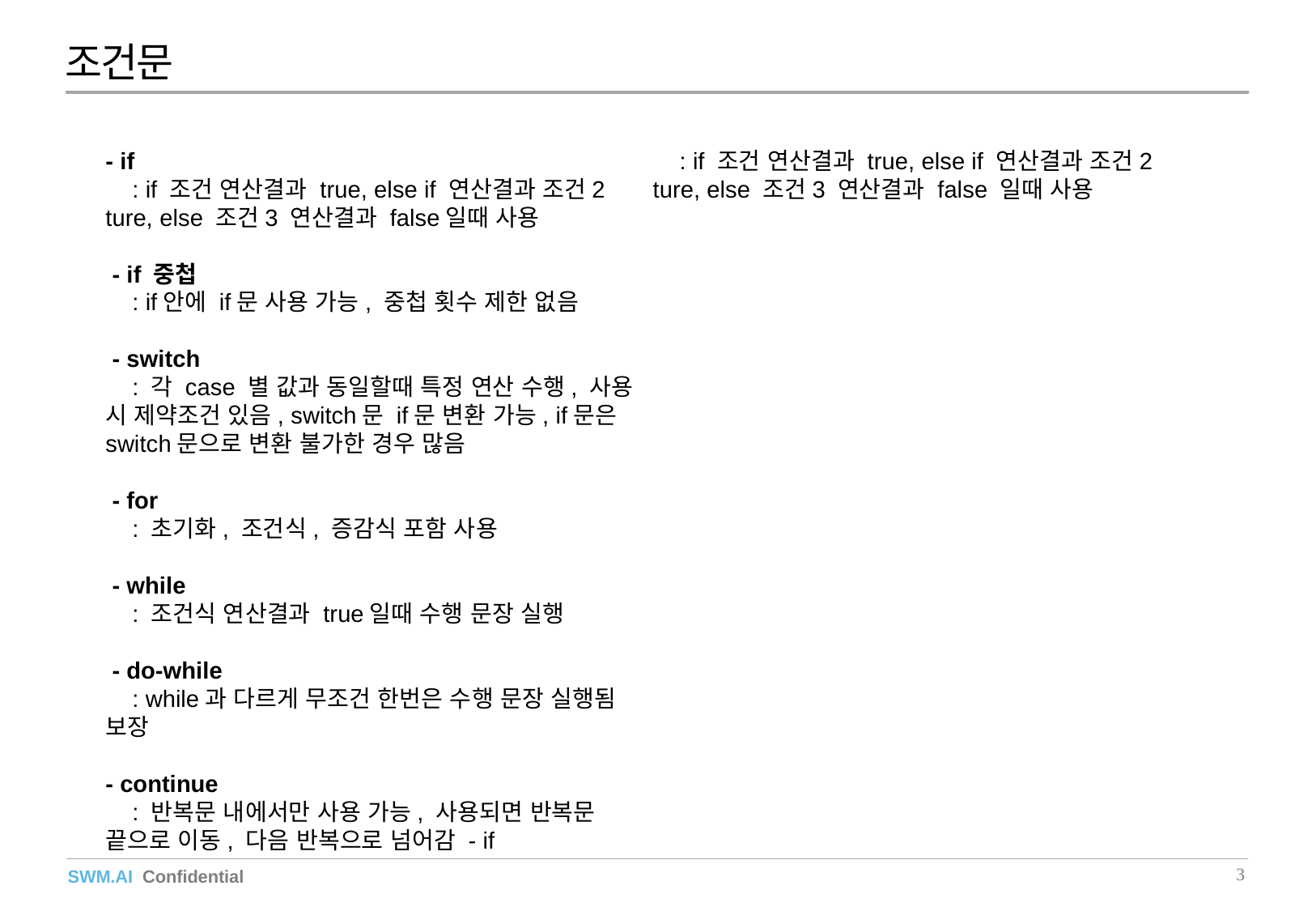

조건문
- if
    : if 조건 연산결과 true, else if 연산결과 조건2 ture, else 조건3 연산결과 false일때 사용

 - if 중첩
    : if안에 if문 사용 가능, 중첩 횟수 제한 없음

 - switch
    : 각 case 별 값과 동일할때 특정 연산 수행, 사용 시 제약조건 있음, switch문 if문 변환 가능, if문은 switch문으로 변환 불가한 경우 많음

 - for
    : 초기화, 조건식, 증감식 포함 사용

 - while
    : 조건식 연산결과 true일때 수행 문장 실행

 - do-while
    : while과 다르게 무조건 한번은 수행 문장 실행됨 보장

- continue
    : 반복문 내에서만 사용 가능, 사용되면 반복문 끝으로 이동, 다음 반복으로 넘어감 - if
    : if 조건 연산결과 true, else if 연산결과 조건2 ture, else 조건3 연산결과 false 일때 사용
3